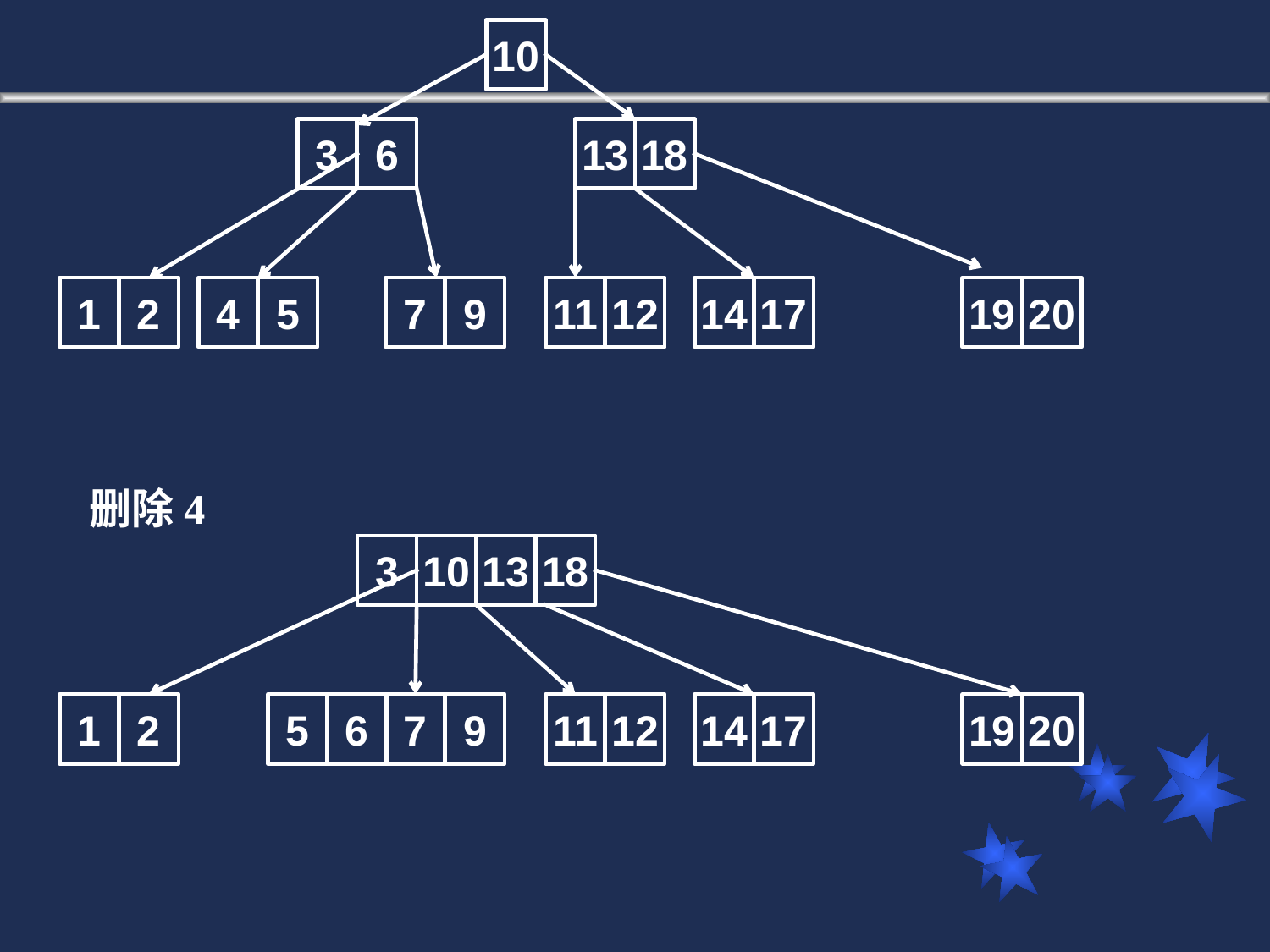

10
3
6
13
18
1
2
4
5
7
9
11
12
14
17
19
20
删除4
3
10
13
18
1
2
5
6
7
9
11
12
14
17
19
20